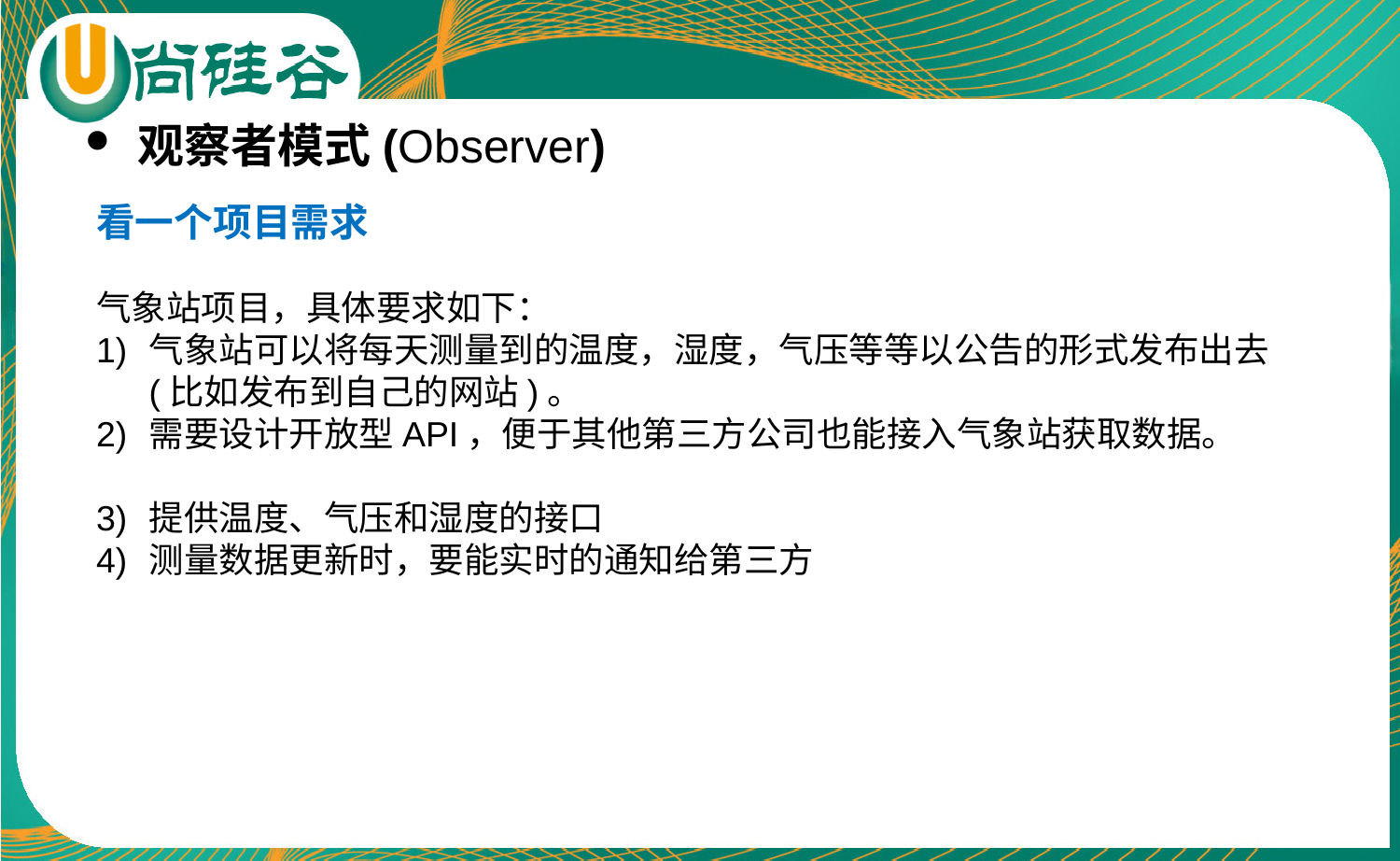

观察者模式(Observer)

看一个项目需求

气象站项目，具体要求如下：
气象站可以将每天测量到的温度，湿度，气压等等以公告的形式发布出去(比如发布到自己的网站)。
需要设计开放型API，便于其他第三方公司也能接入气象站获取数据。

提供温度、气压和湿度的接口
测量数据更新时，要能实时的通知给第三方